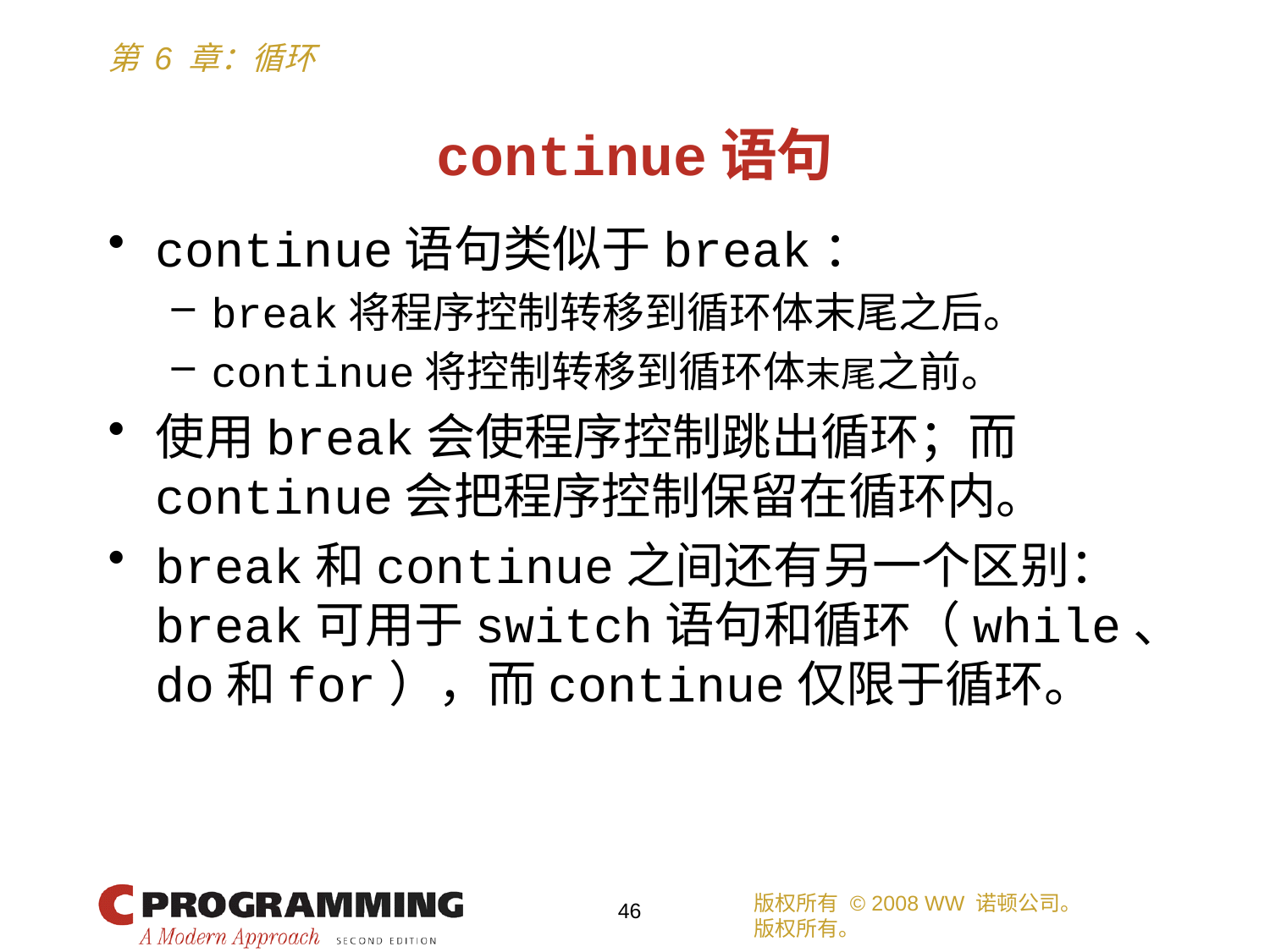

# continue语句
continue语句类似于break：
break将程序控制转移到循环体末尾之后。
continue将控制转移到循环体末尾之前。
使用break会使程序控制跳出循环；而continue会把程序控制保留在循环内。
break和continue之间还有另一个区别： break可用于switch语句和循环（while、 do和for），而continue仅限于循环。

版权所有 © 2008 WW 诺顿公司。
版权所有。
46